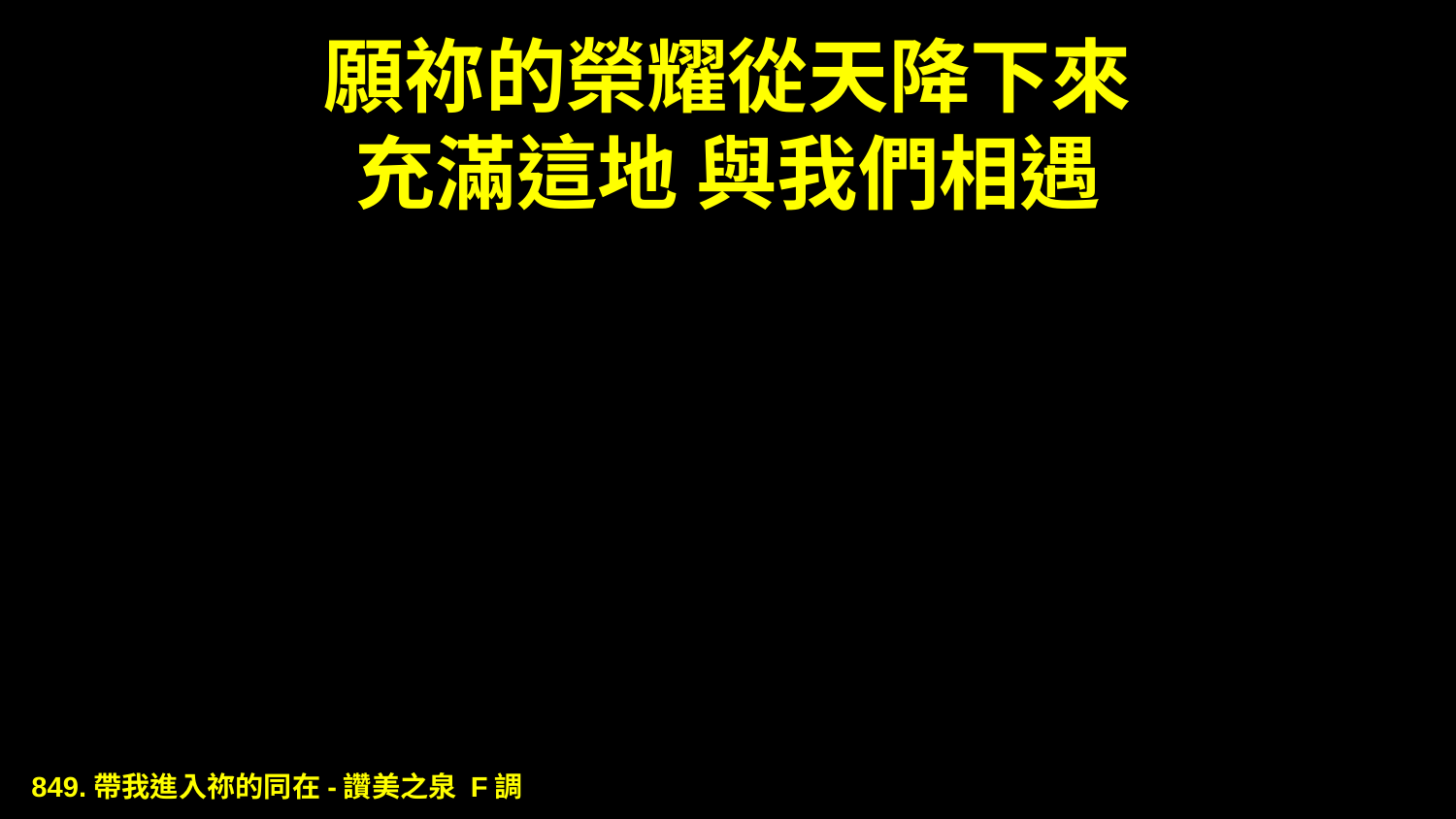

# 願祢的榮耀從天降下來 充滿這地 與我們相遇
849.帶我進入祢的同在-讚美之泉 F調